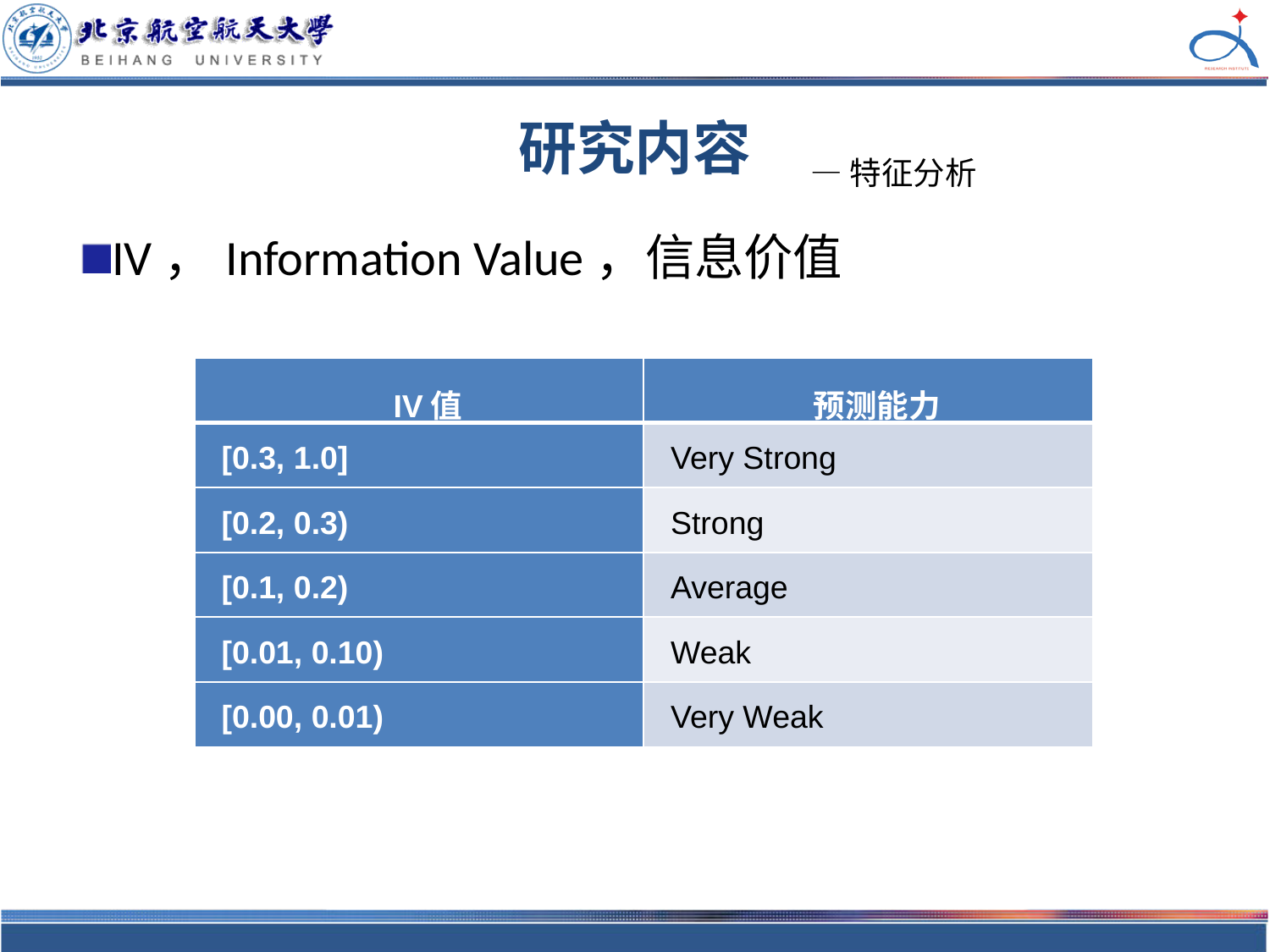

# 研究内容
—特征分析
IV，Information Value，信息价值

| IV值 | 预测能力 |
| --- | --- |
| [0.3, 1.0] | Very Strong |
| [0.2, 0.3) | Strong |
| [0.1, 0.2) | Average |
| [0.01, 0.10) | Weak |
| [0.00, 0.01) | Very Weak |